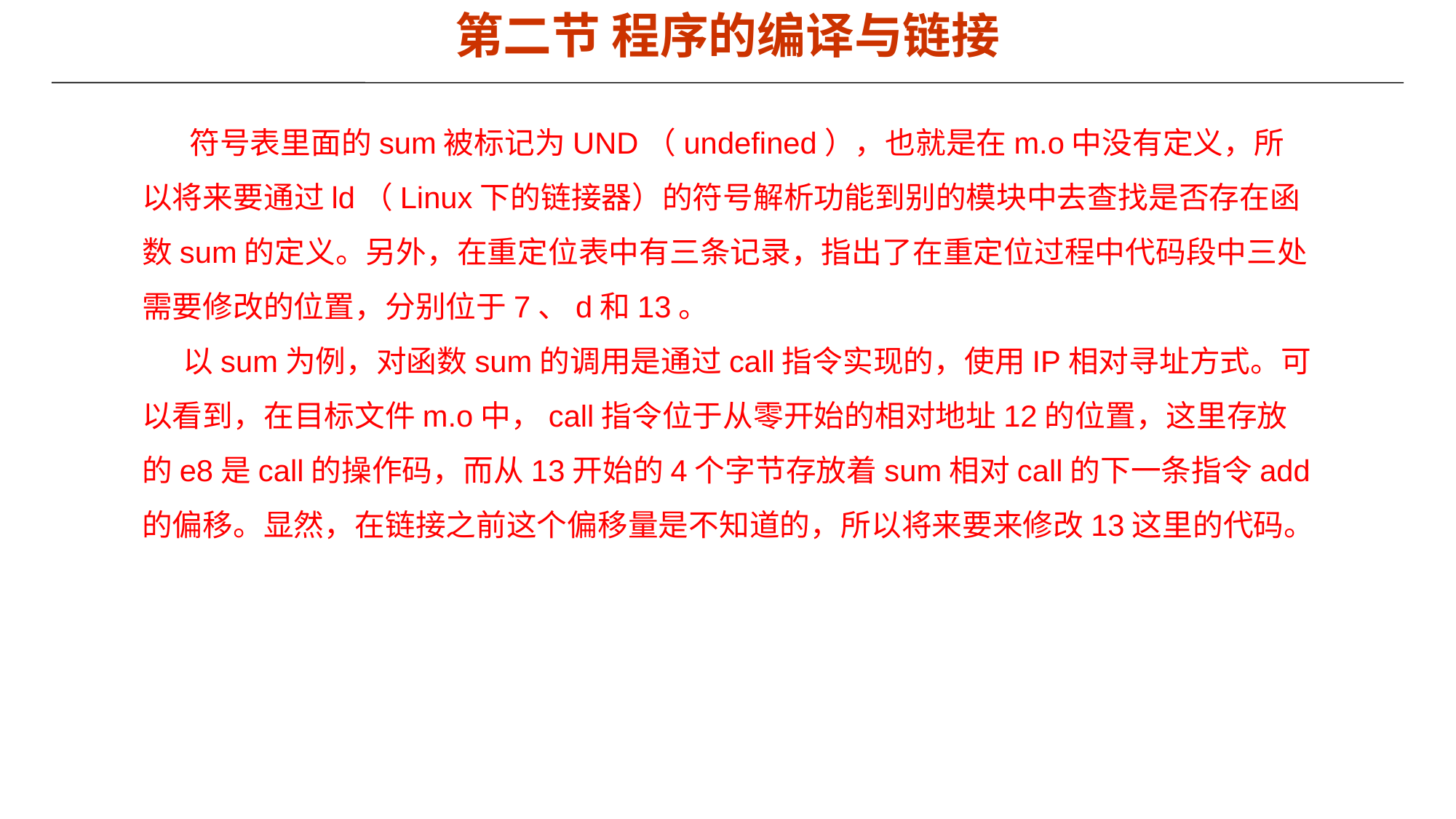

第二节 程序的编译与链接

      符号表里面的sum被标记为UND（undefined），也就是在m.o中没有定义，所以将来要通过ld（Linux下的链接器）的符号解析功能到别的模块中去查找是否存在函数sum的定义。另外，在重定位表中有三条记录，指出了在重定位过程中代码段中三处需要修改的位置，分别位于7、d和13。
     以sum为例，对函数sum的调用是通过call指令实现的，使用IP相对寻址方式。可以看到，在目标文件m.o中，call指令位于从零开始的相对地址12的位置，这里存放的e8是call的操作码，而从13开始的4个字节存放着sum相对call的下一条指令add的偏移。显然，在链接之前这个偏移量是不知道的，所以将来要来修改13这里的代码。